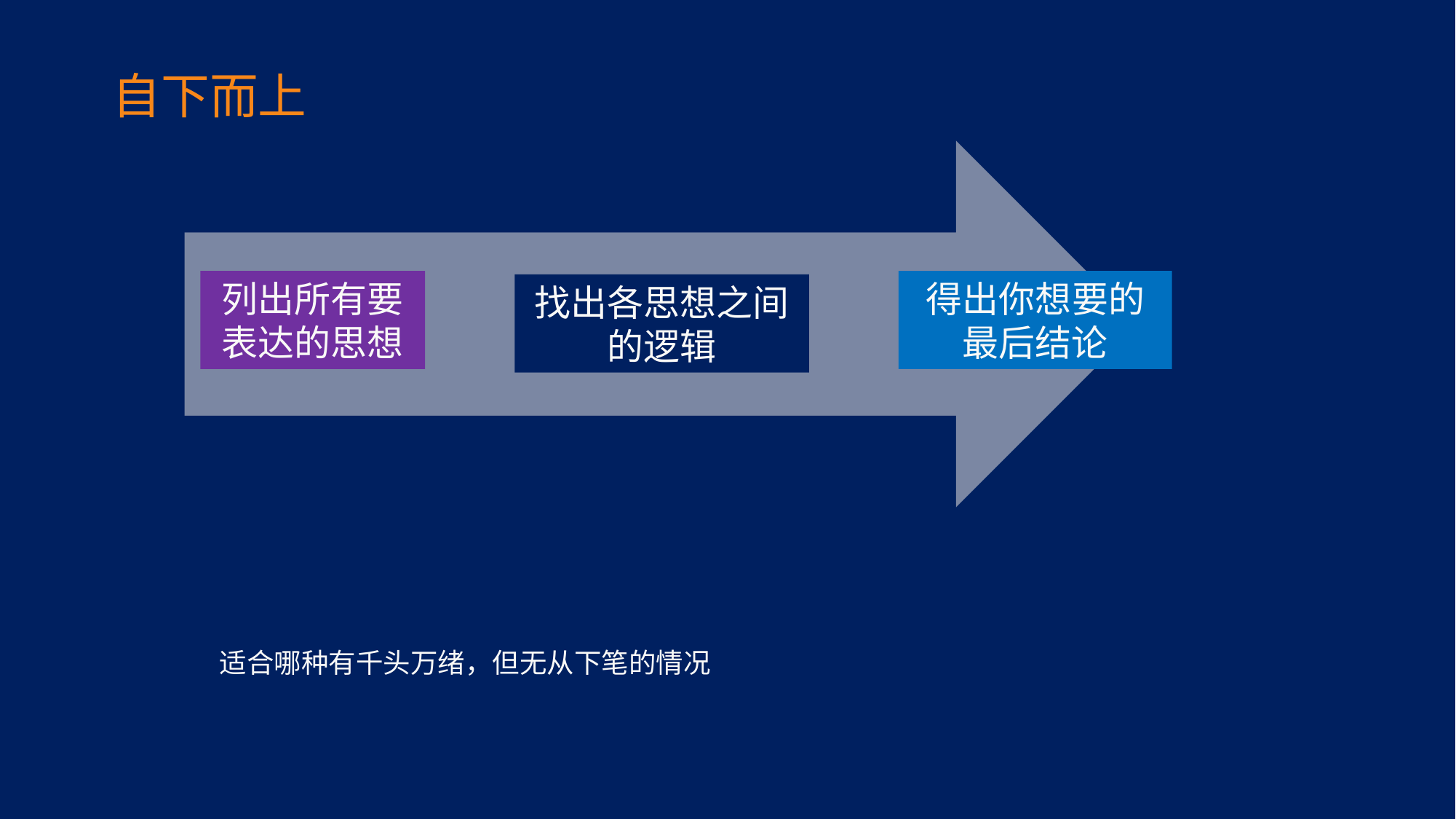

自下而上

列出所有要表达的思想
得出你想要的最后结论
找出各思想之间的逻辑
适合哪种有千头万绪，但无从下笔的情况